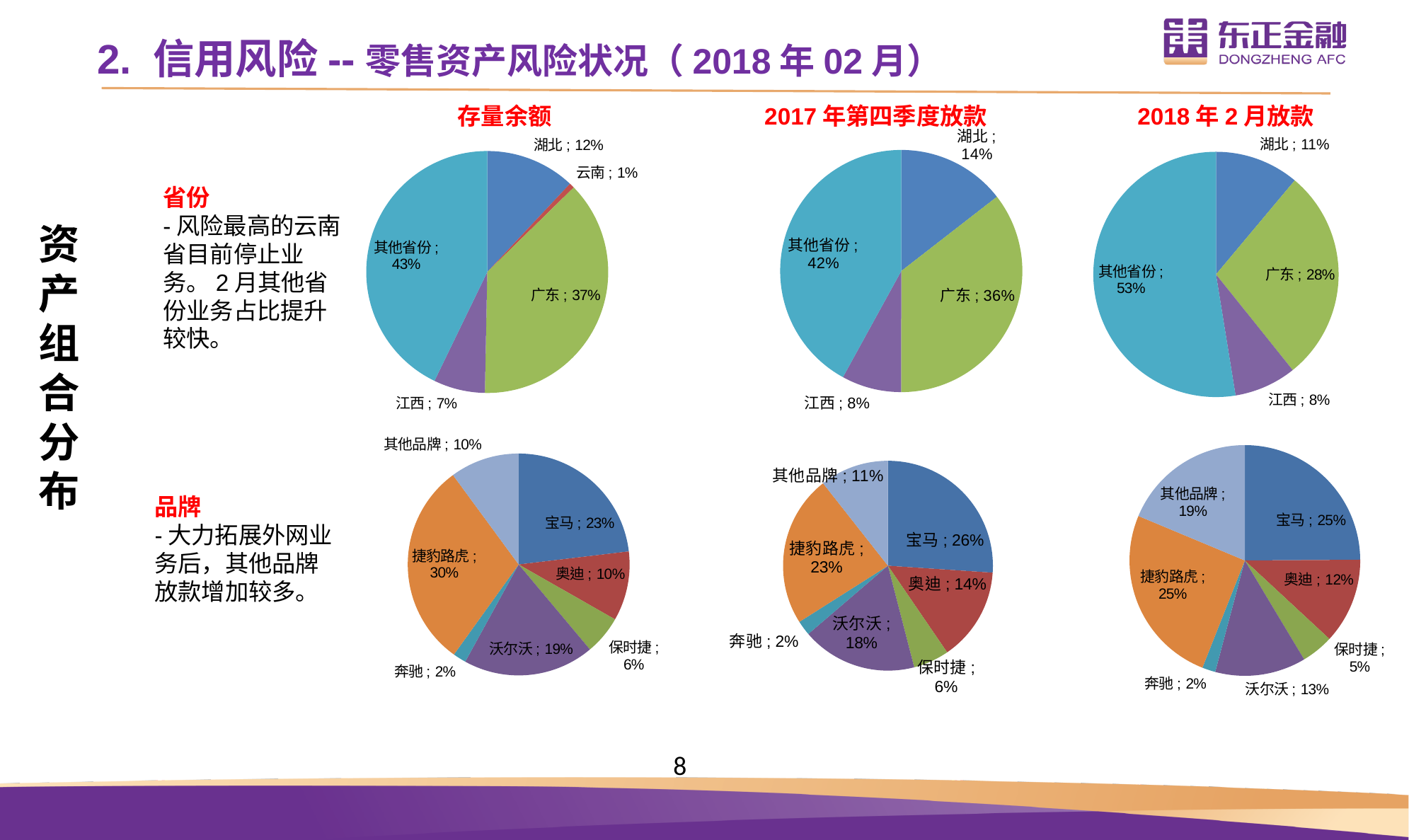

2. 信用风险--零售资产风险状况（2018年02月）
存量余额
2017年第四季度放款
2018年2月放款

### Chart

| Category |  |
|---|---|
| 湖北 | 0.11913828034152305 |
| 云南 | 0.0068389669349899675 |
| 广东 | 0.373836221709761 |
| 江西 | 0.0682216120052707 |
| 其他省份 | 0.4253723183096005 |

### Chart

| Category |  |
|---|---|
| 湖北 | 0.14499892331657271 |
| 云南 | 0.0 |
| 广东 | 0.3550025258329485 |
| 江西 | 0.07995870962398438 |
| 其他省份 | 0.4200398412264987 |

### Chart

| Category |  |
|---|---|
| 湖北 | 0.11102719625522252 |
| 云南 | 0.0 |
| 广东 | 0.281367904658637 |
| 江西 | 0.082004611748147 |
| 其他省份 | 0.5256002873379937 |

### Chart

| Category |  |
|---|---|
| 宝马 | 0.2311990964487422 |
| 奥迪 | 0.10122847423989496 |
| 保时捷 | 0.05653056962472346 |
| 沃尔沃 | 0.19108124827871287 |
| 奔驰 | 0.019197733417120423 |
| 捷豹路虎 | 0.2999059938995451 |
| 其他品牌 | 0.10085688409126141 |

### Chart

| Category |  |  |  |
|---|---|---|---|
| 宝马 | 0.3453368010356185 | 0.3453368010356185 | 0.2606189740518304 |
| 奥迪 | 0.09887057828584177 | 0.09887057828584177 | 0.14400799477710624 |
| 保时捷 | 0.05820109182892643 | 0.05820109182892643 | 0.055121947852885954 |
| 沃尔沃 | 0.11714037246684025 | 0.11714037246684025 | 0.17747430670726558 |
| 奔驰 | 0.017070512440761215 | 0.017070512440761215 | 0.0228214049739716 |
| 捷豹路虎 | 0.24240623334402953 | 0.24240623334402953 | 0.23377967835488417 |
| 其他品牌 | 0.12097441059798894 | 0.12097441059798894 | 0.10617569328206022 |

### Chart

| Category |  |  |
|---|---|---|
| 宝马 | 0.24899143285432537 | 0.24899143285432537 |
| 奥迪 | 0.12004926929935288 | 0.12004926929935288 |
| 保时捷 | 0.045038161449855854 | 0.045038161449855854 |
| 沃尔沃 | 0.12730757844024368 | 0.12730757844024368 |
| 奔驰 | 0.018620906854154306 | 0.018620906854154306 |
| 捷豹路虎 | 0.25296177009145787 | 0.25296177009145787 |
| 其他品牌 | 0.18703088101061024 | 0.18703088101061024 |
省份
-风险最高的云南省目前停止业务。2月其他省份业务占比提升较快。
资产组合分布
品牌
-大力拓展外网业务后，其他品牌放款增加较多。